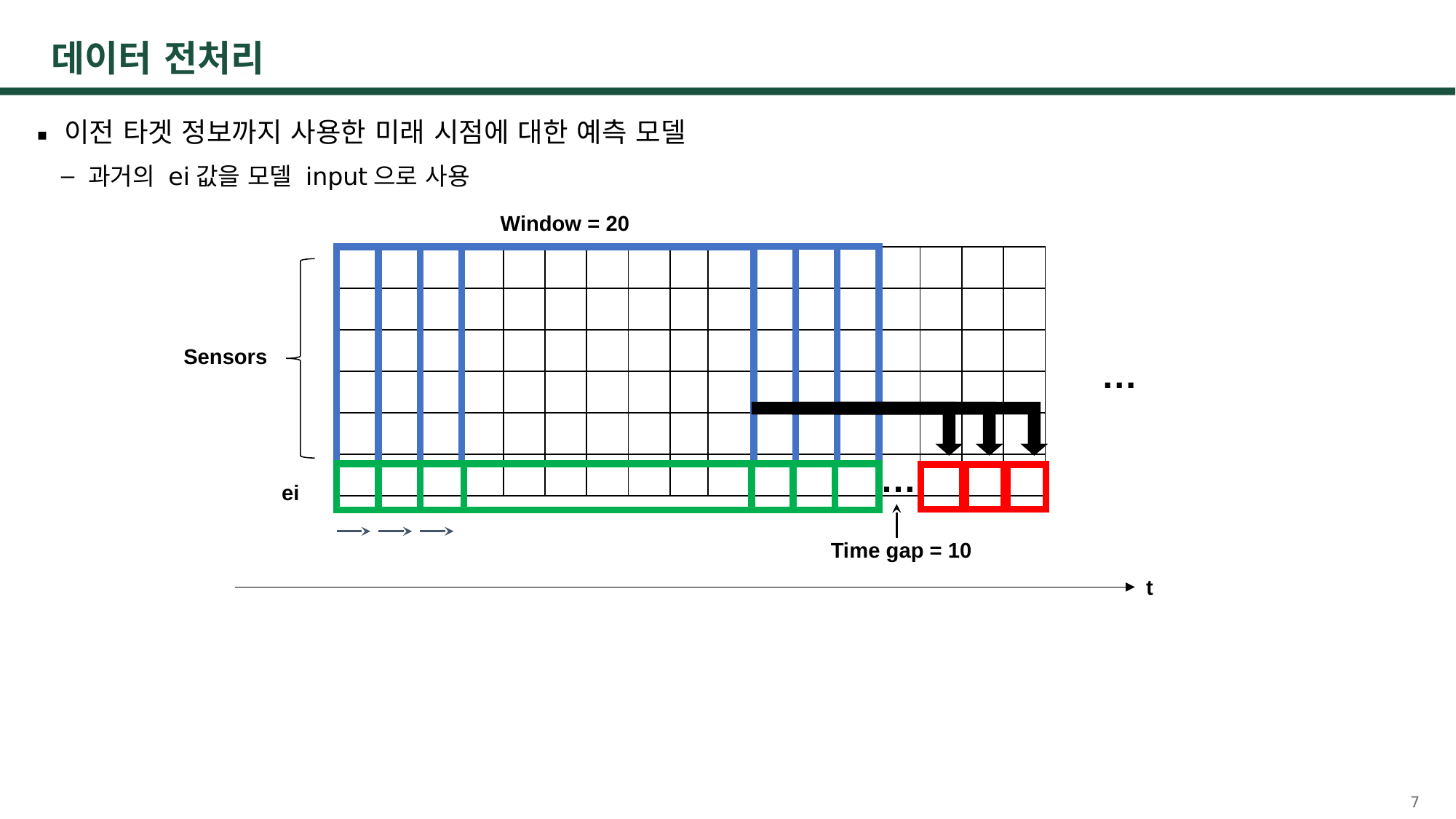

# 데이터 전처리
이전 타겟 정보까지 사용한 미래 시점에 대한 예측 모델
과거의 ei값을 모델 input으로 사용

Window = 20
|  |  |  |  |  |  |  |  |  |  |  |  |  |  |  |  |  |
| --- | --- | --- | --- | --- | --- | --- | --- | --- | --- | --- | --- | --- | --- | --- | --- | --- |
|  |  |  |  |  |  |  |  |  |  |  |  |  |  |  |  |  |
|  |  |  |  |  |  |  |  |  |  |  |  |  |  |  |  |  |
|  |  |  |  |  |  |  |  |  |  |  |  |  |  |  |  |  |
|  |  |  |  |  |  |  |  |  |  |  |  |  |  |  |  |  |
|  |  |  |  |  |  |  |  |  |  |  |  |  |  |  |  |  |

Sensors
…

…

ei
Time gap = 10
t
7